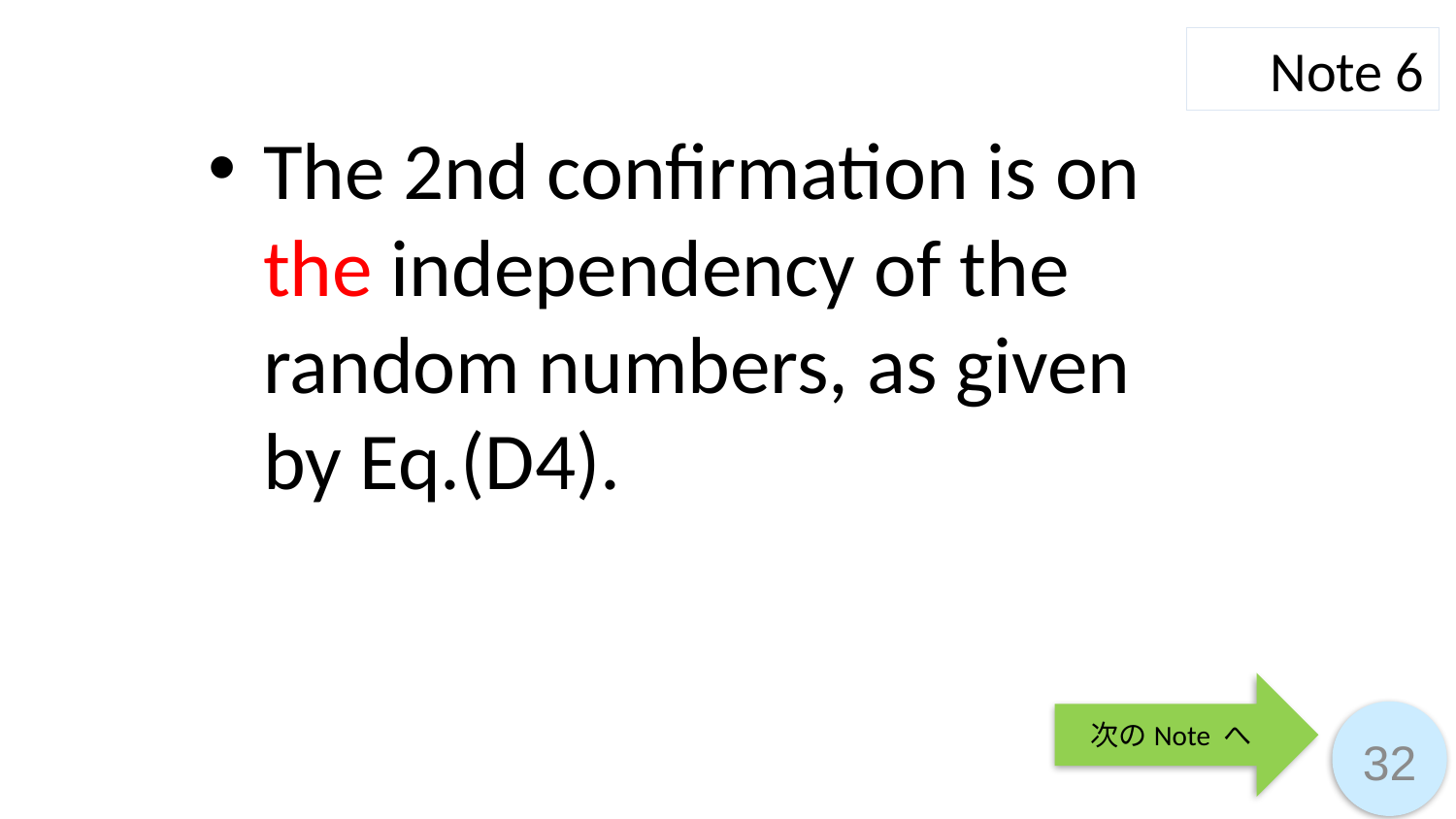

Note 6
The 2nd confirmation is on the independency of the random numbers, as given by Eq.(D4).
次のNote へ
32